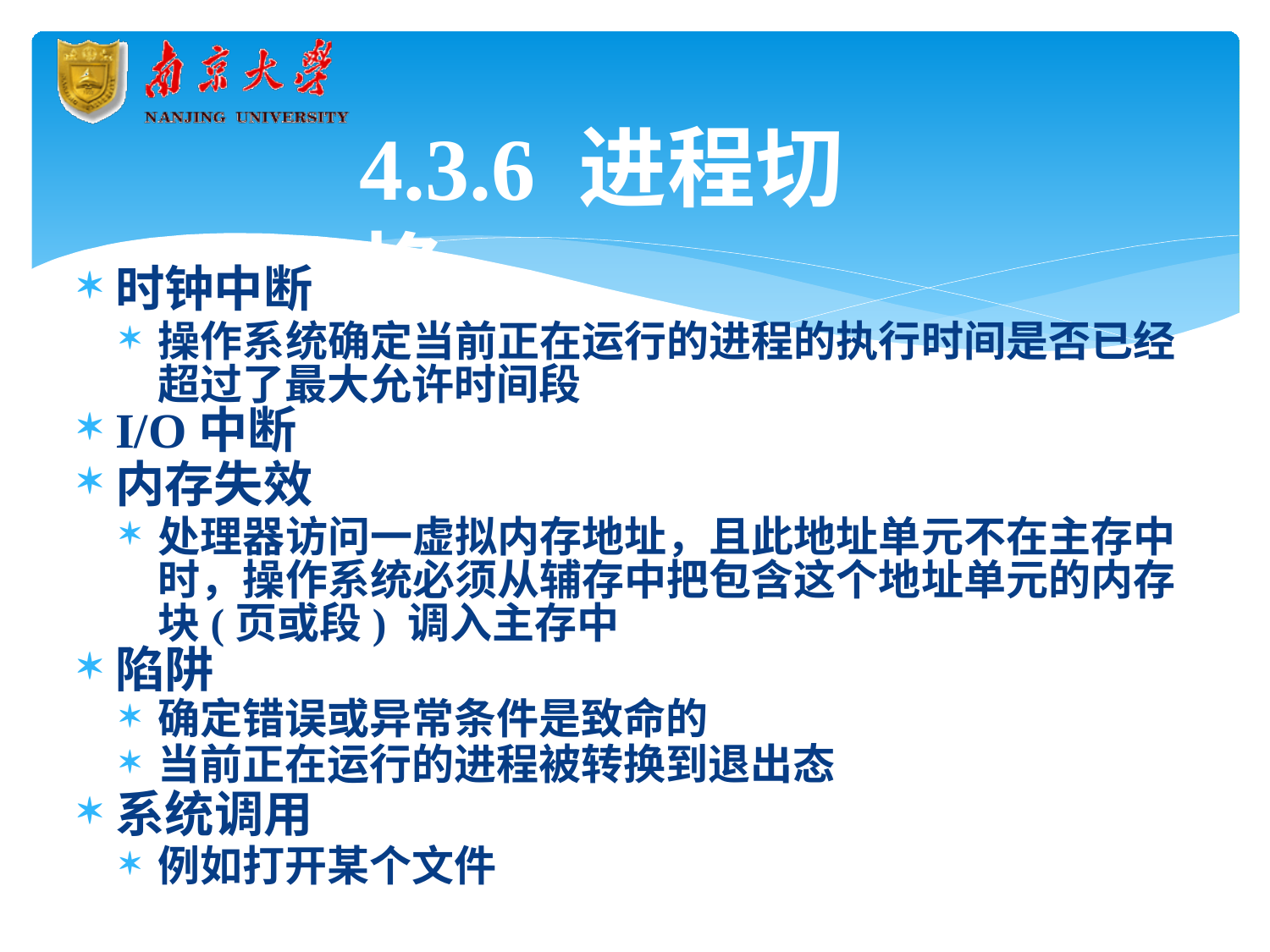

# 4.3.6 进程切换
时钟中断
操作系统确定当前正在运行的进程的执行时间是否已经 超过了最大允许时间段
I/O中断
内存失效
处理器访问一虚拟内存地址，且此地址单元不在主存中 时，操作系统必须从辅存中把包含这个地址单元的内存 块(页或段) 调入主存中
陷阱
确定错误或异常条件是致命的
当前正在运行的进程被转换到退出态
系统调用
例如打开某个文件